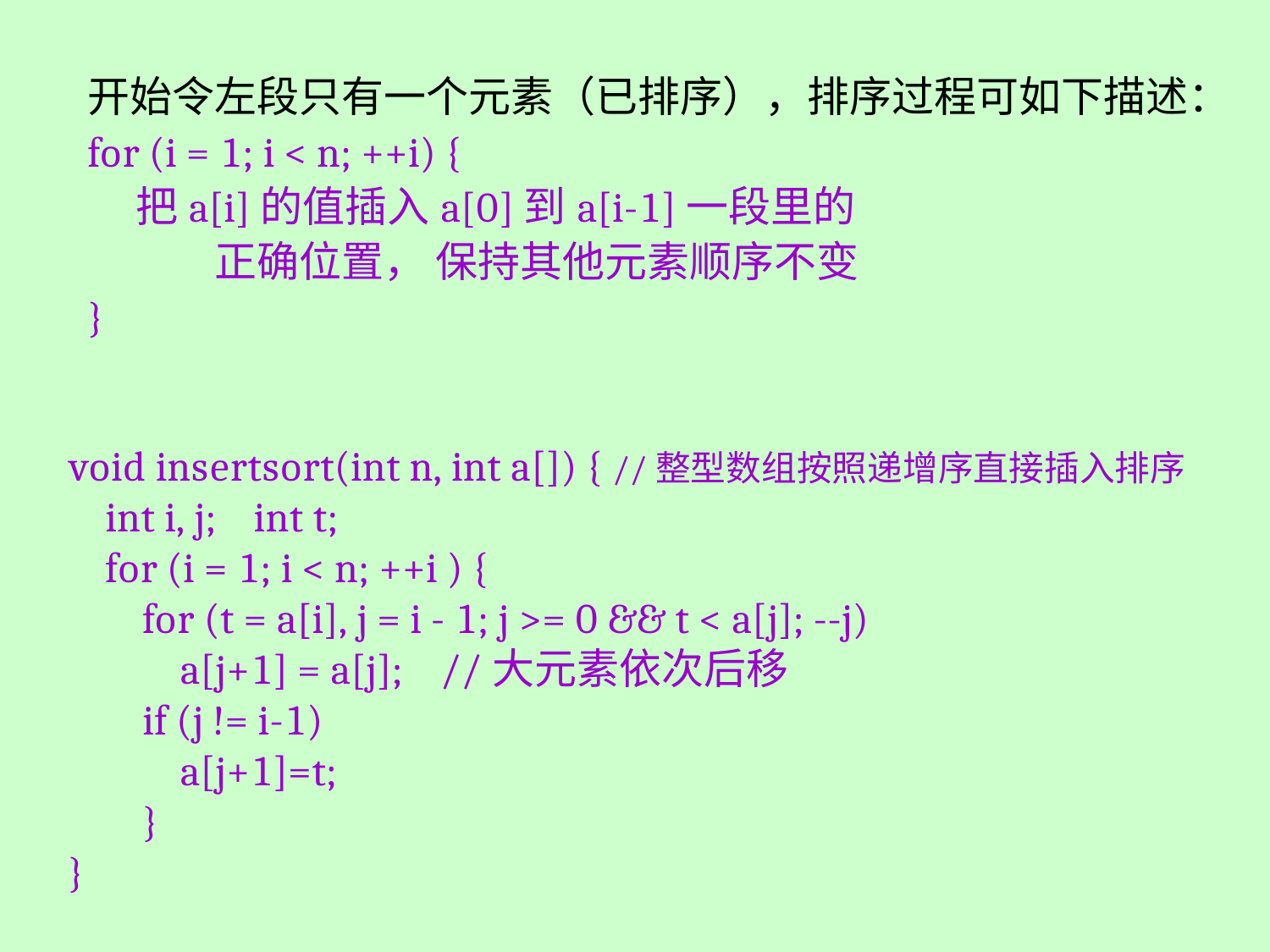

开始令左段只有一个元素（已排序），排序过程可如下描述：
for (i = 1; i < n; ++i) {
    把a[i]的值插入a[0]到a[i-1]一段里的
	正确位置， 保持其他元素顺序不变
}
void insertsort(int n, int a[]) { //整型数组按照递增序直接插入排序
    int i, j;    int t;
    for (i = 1; i < n; ++i ) {
        for (t = a[i], j = i - 1; j >= 0 && t < a[j]; --j)
            a[j+1] = a[j];    //大元素依次后移
        if (j != i-1)
            a[j+1]=t;
        }
}
59